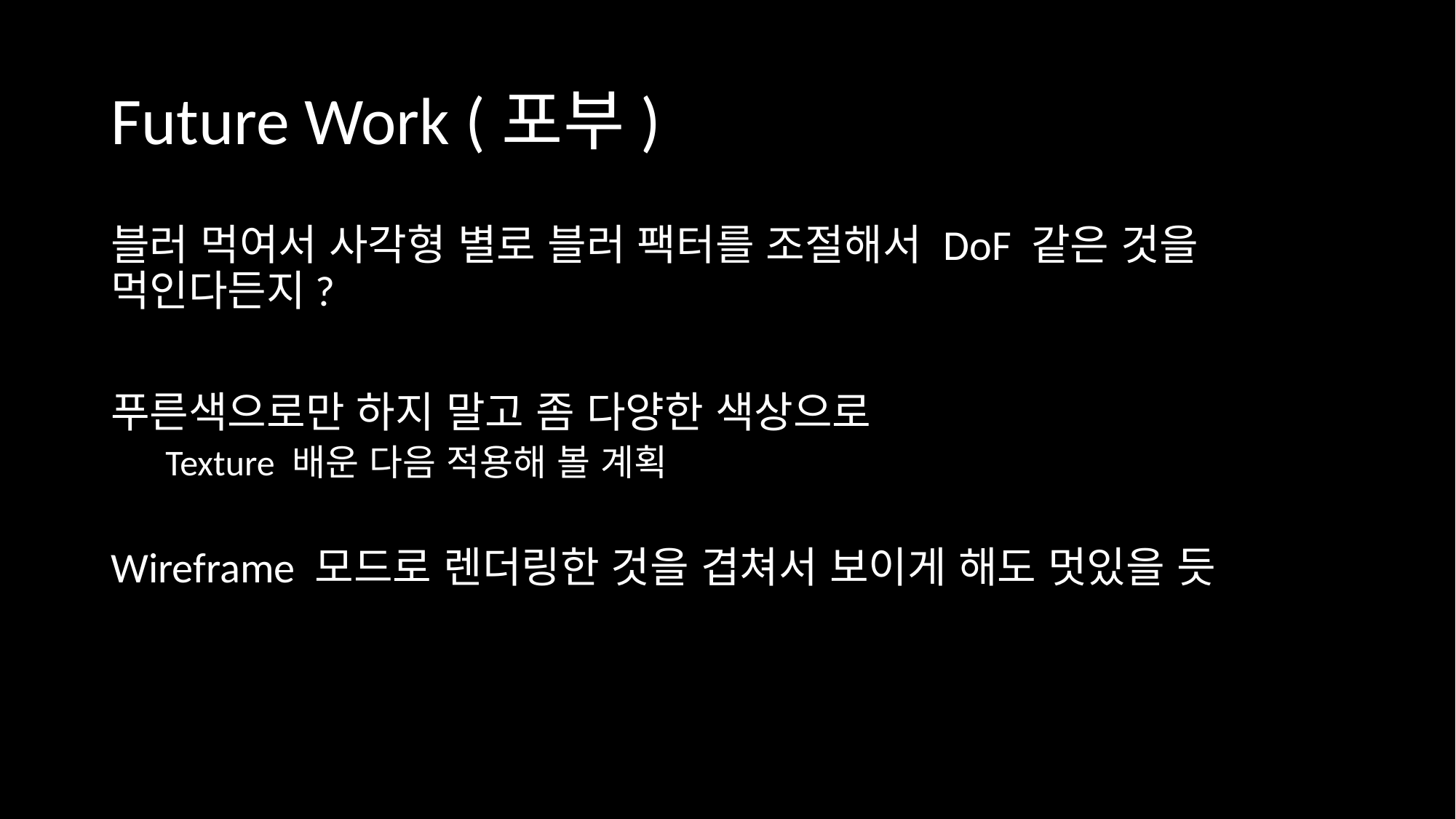

# Future Work (포부)
블러 먹여서 사각형 별로 블러 팩터를 조절해서 DoF 같은 것을 먹인다든지?

푸른색으로만 하지 말고 좀 다양한 색상으로
Texture 배운 다음 적용해 볼 계획

Wireframe 모드로 렌더링한 것을 겹쳐서 보이게 해도 멋있을 듯